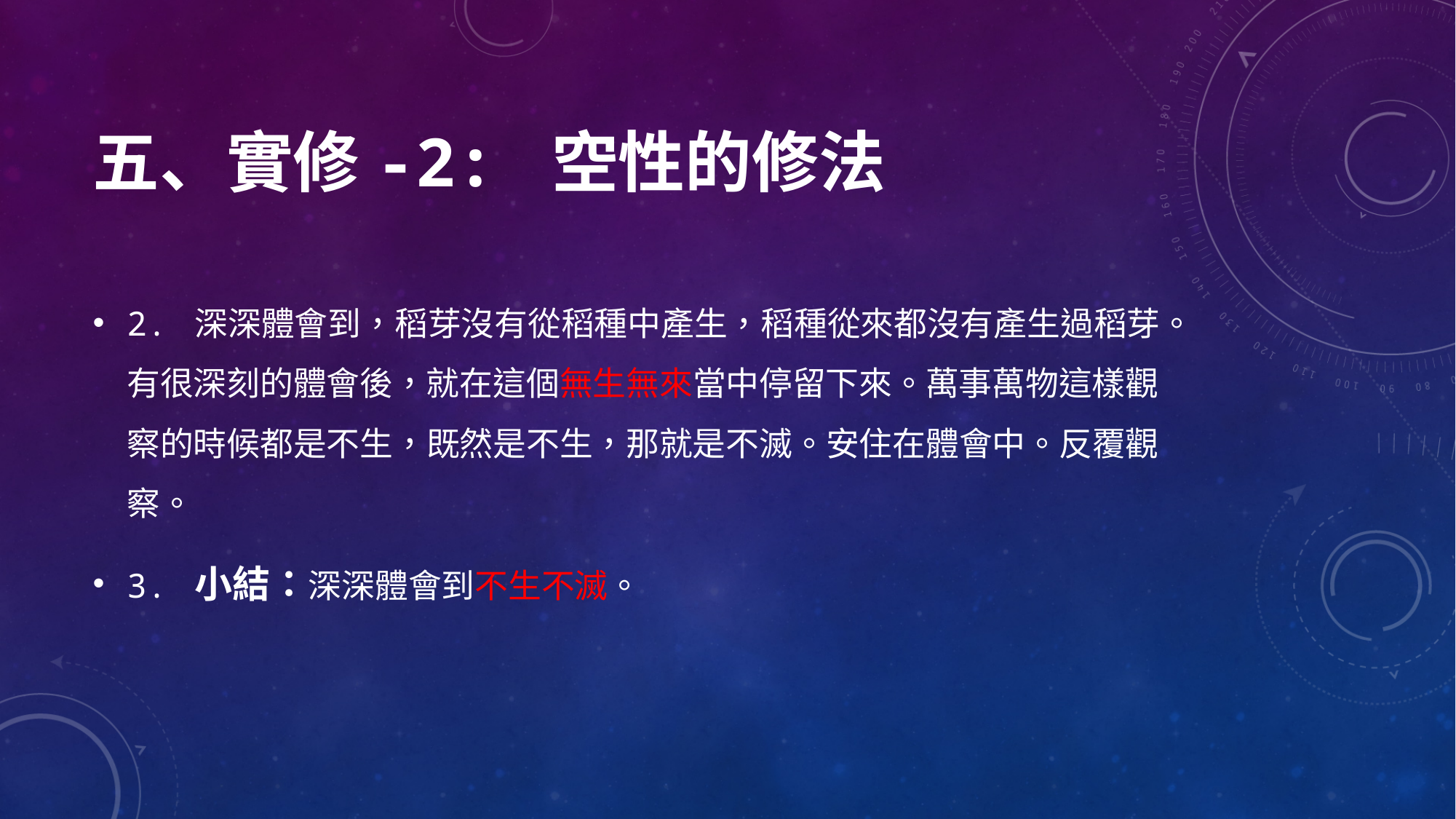

# 五、實修-2: 空性的修法
2. 深深體會到，稻芽沒有從稻種中產生，稻種從來都沒有產生過稻芽。有很深刻的體會後，就在這個無生無來當中停留下來。萬事萬物這樣觀察的時候都是不生，既然是不生，那就是不滅。安住在體會中。反覆觀察。
3. 小結：深深體會到不生不滅。